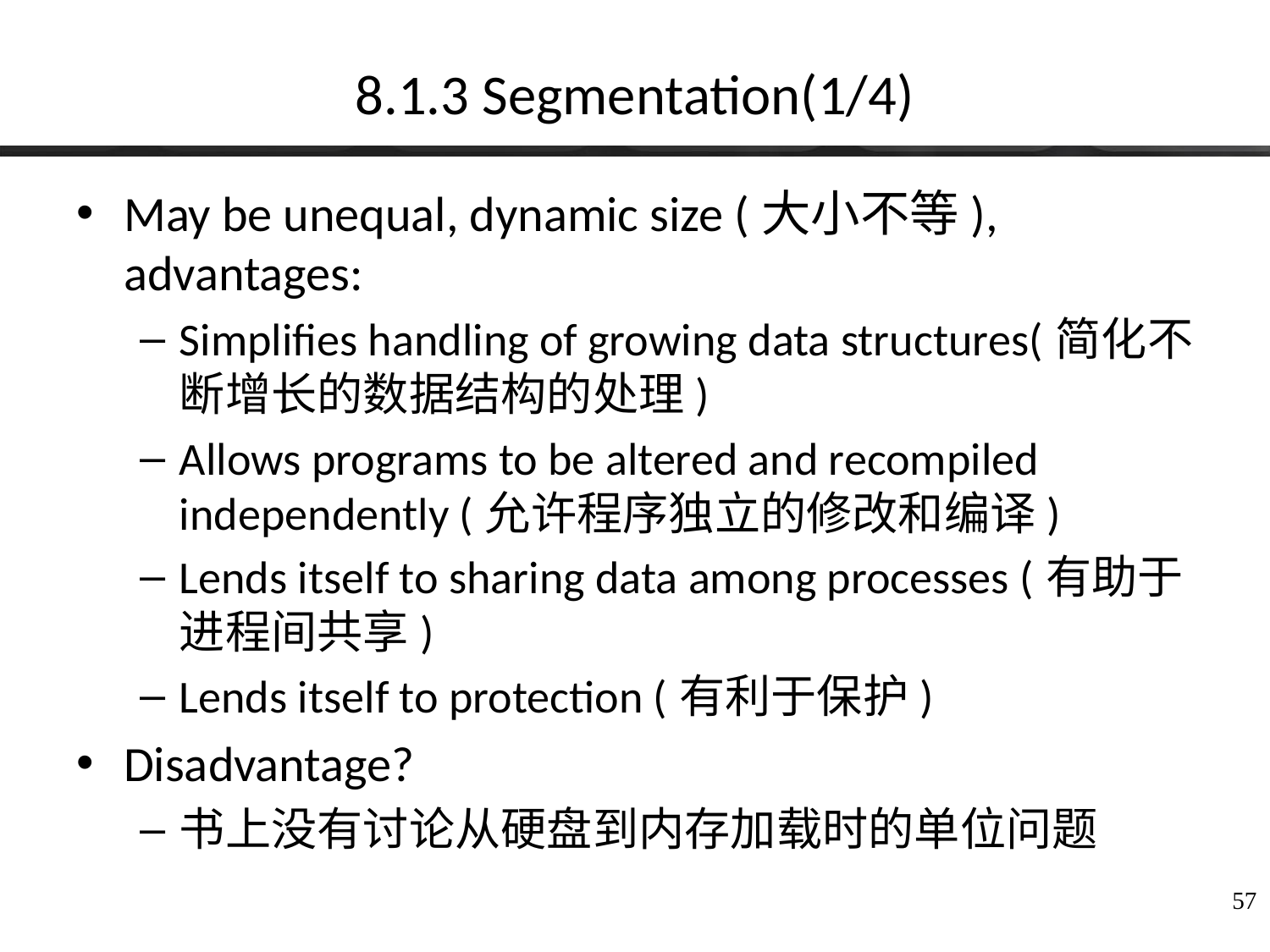

# 8.1.3 Segmentation(1/4)
May be unequal, dynamic size (大小不等), advantages:
Simplifies handling of growing data structures(简化不断增长的数据结构的处理)
Allows programs to be altered and recompiled independently (允许程序独立的修改和编译)
Lends itself to sharing data among processes (有助于进程间共享)
Lends itself to protection (有利于保护)
Disadvantage?
书上没有讨论从硬盘到内存加载时的单位问题

57